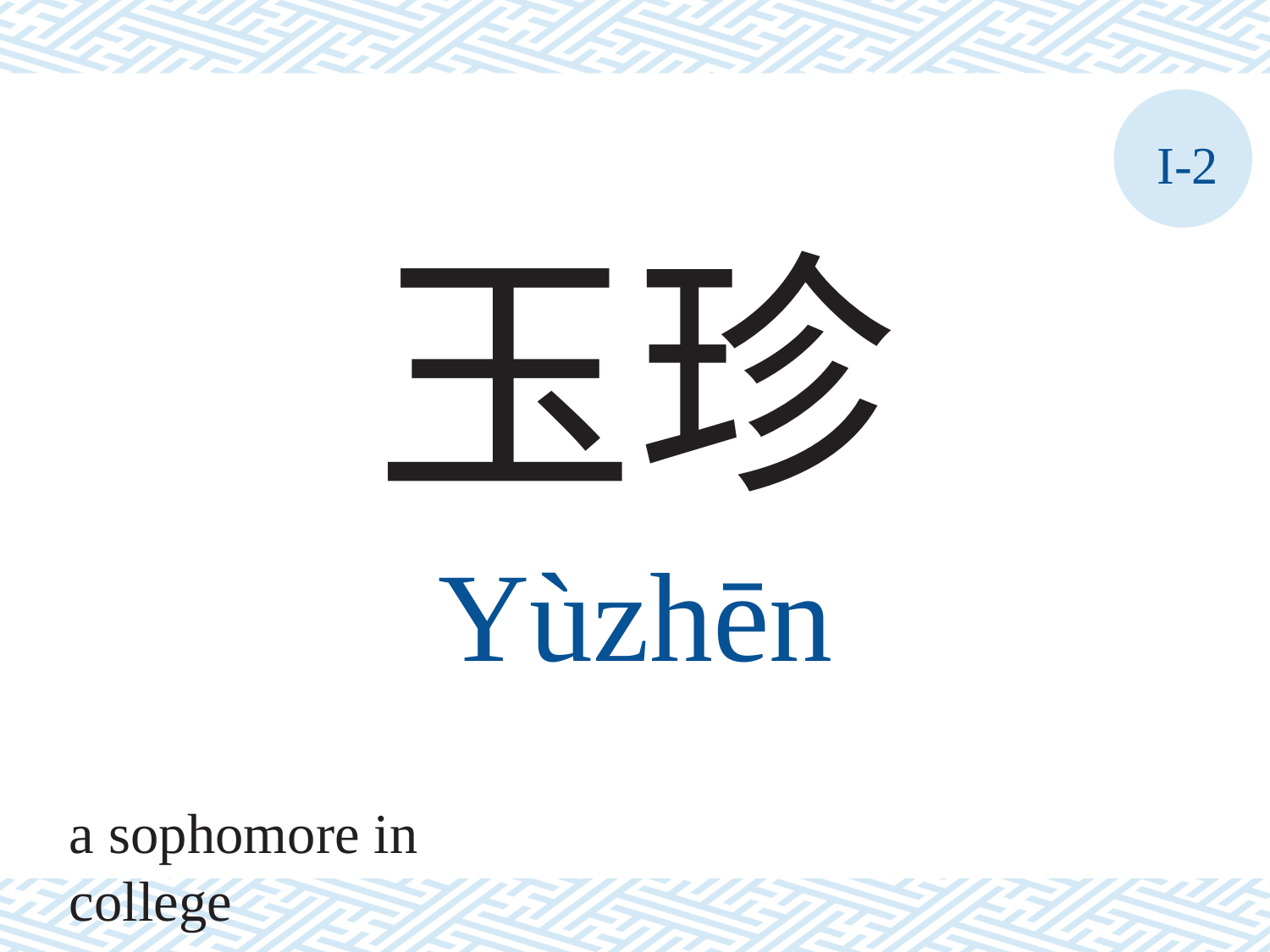

I-2
玉珍
Yùzhēn
a sophomore in college